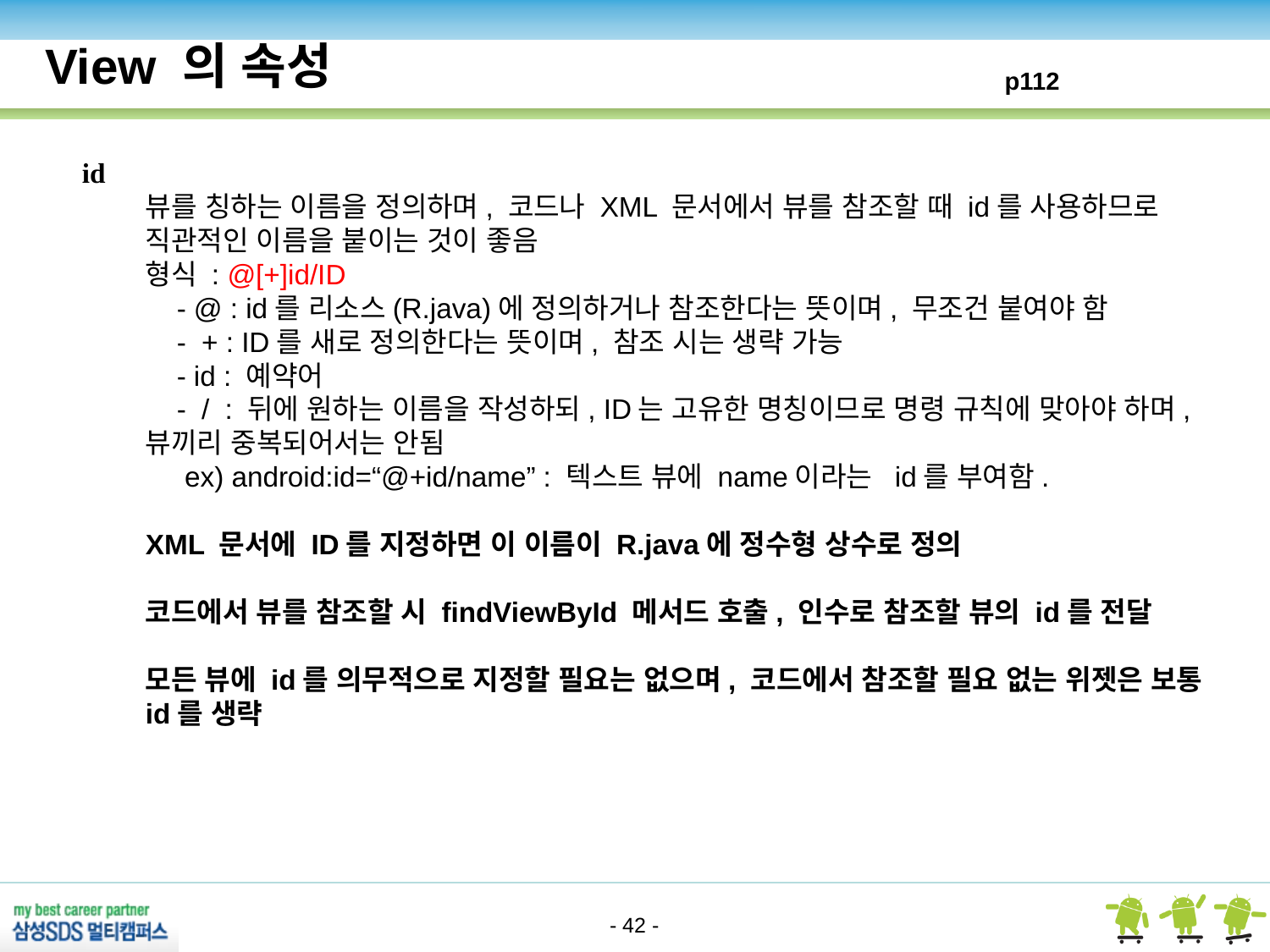

View 의 속성
p112
id
뷰를 칭하는 이름을 정의하며, 코드나 XML 문서에서 뷰를 참조할 때 id를 사용하므로 직관적인 이름을 붙이는 것이 좋음
형식 : @[+]id/ID
    - @ : id를 리소스(R.java)에 정의하거나 참조한다는 뜻이며, 무조건 붙여야 함
    -  + : ID를 새로 정의한다는 뜻이며, 참조 시는 생략 가능
    - id : 예약어
    -  /  : 뒤에 원하는 이름을 작성하되, ID는 고유한 명칭이므로 명령 규칙에 맞아야 하며, 뷰끼리 중복되어서는 안됨
     ex) android:id=“@+id/name” : 텍스트 뷰에 name이라는  id를 부여함.

XML 문서에 ID를 지정하면 이 이름이 R.java에 정수형 상수로 정의

코드에서 뷰를 참조할 시 findViewById 메서드 호출, 인수로 참조할 뷰의 id를 전달

모든 뷰에 id를 의무적으로 지정할 필요는 없으며, 코드에서 참조할 필요 없는 위젯은 보통 id를 생략
- 42 -